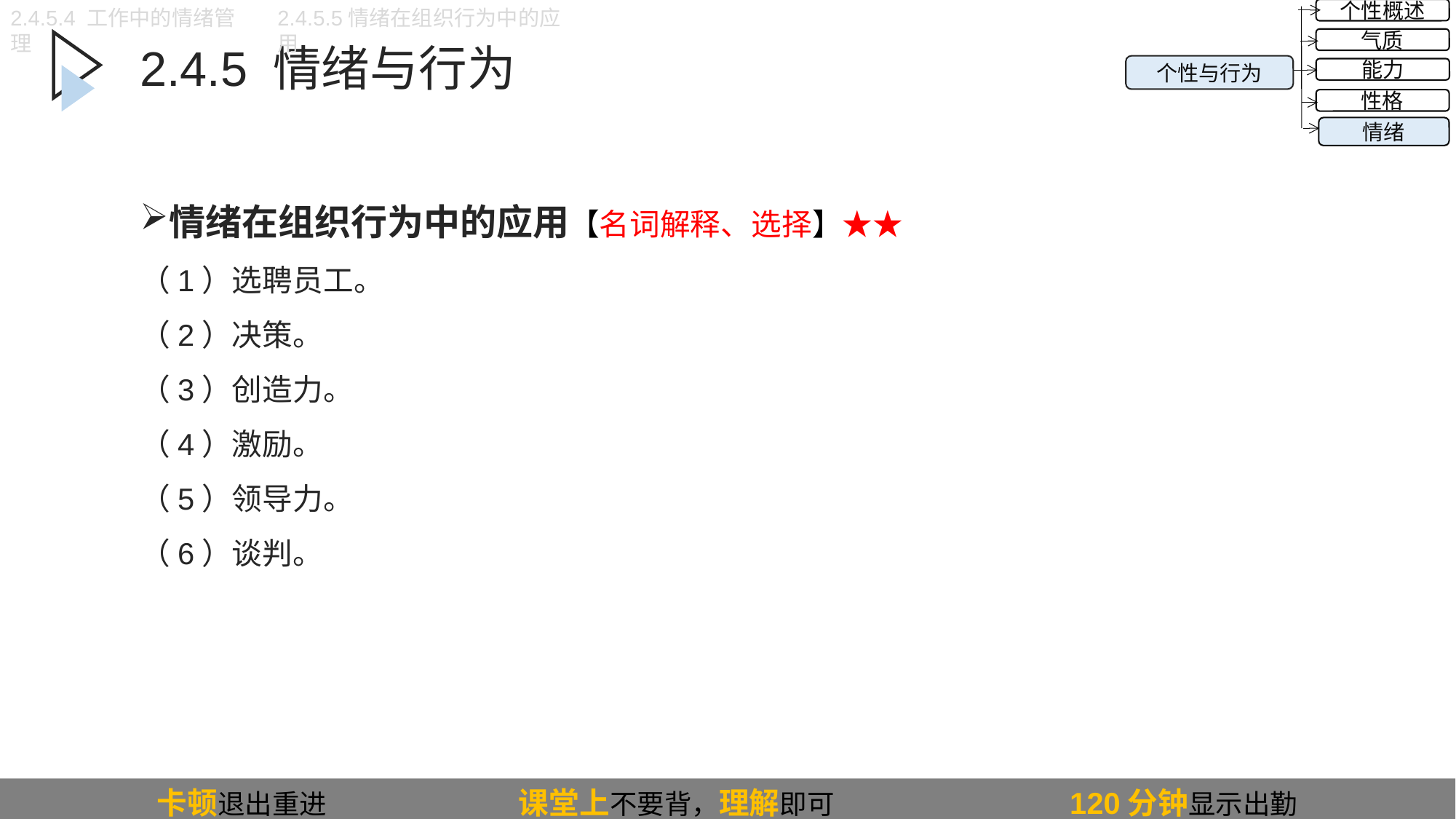

2.4.5.4 工作中的情绪管理
2.4.5.5情绪在组织行为中的应用
个性概述
气质
能力

性格
情绪
个性与行为
2.4.5 情绪与行为
情绪在组织行为中的应用【名词解释、选择】★★
（1）选聘员工。
（2）决策。
（3）创造力。
（4）激励。
（5）领导力。
（6）谈判。